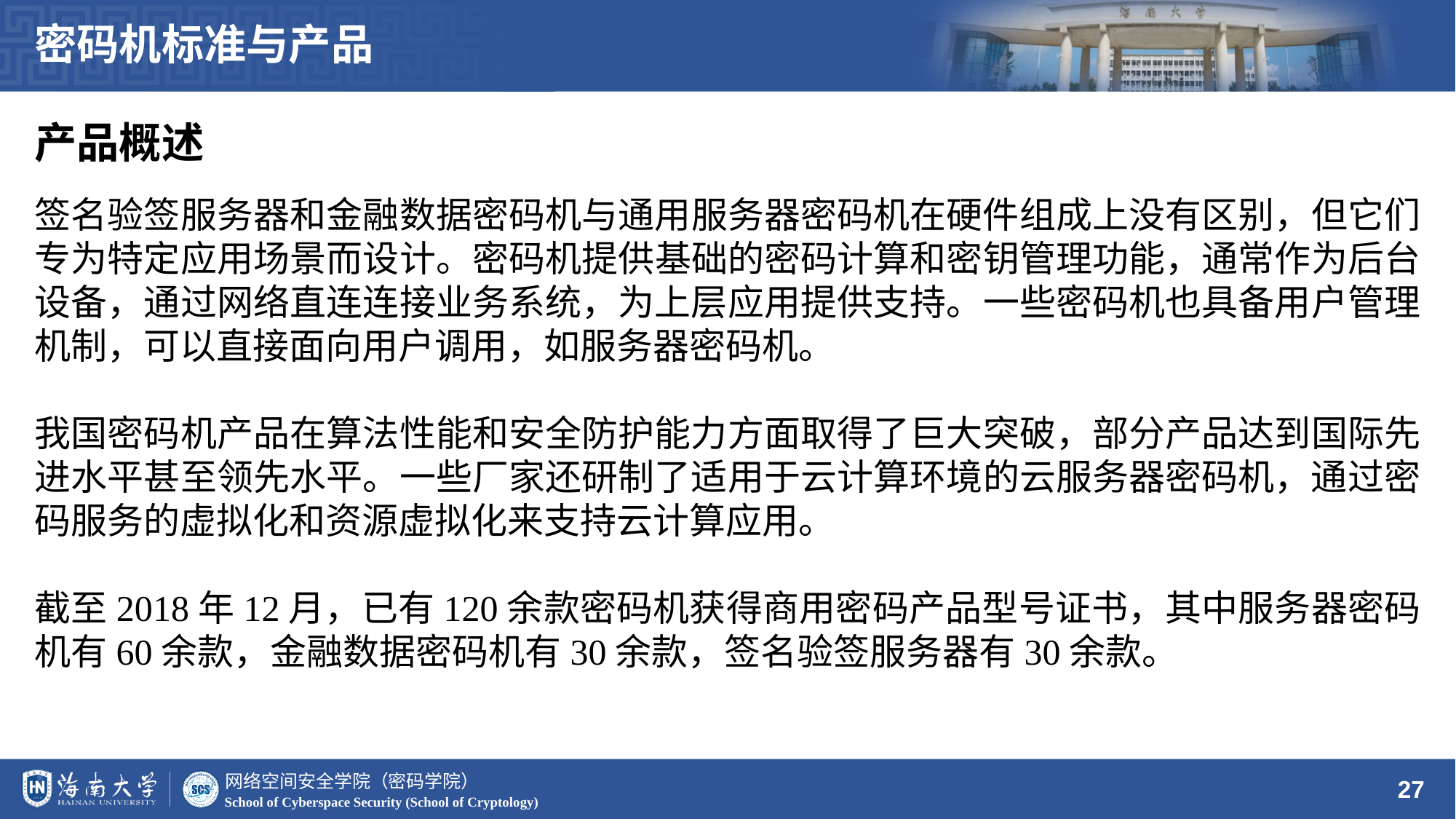

密码机标准与产品
产品概述
签名验签服务器和金融数据密码机与通用服务器密码机在硬件组成上没有区别，但它们专为特定应用场景而设计。密码机提供基础的密码计算和密钥管理功能，通常作为后台设备，通过网络直连连接业务系统，为上层应用提供支持。一些密码机也具备用户管理机制，可以直接面向用户调用，如服务器密码机。

我国密码机产品在算法性能和安全防护能力方面取得了巨大突破，部分产品达到国际先进水平甚至领先水平。一些厂家还研制了适用于云计算环境的云服务器密码机，通过密码服务的虚拟化和资源虚拟化来支持云计算应用。

截至2018年12月，已有120余款密码机获得商用密码产品型号证书，其中服务器密码机有60余款，金融数据密码机有30余款，签名验签服务器有30余款。
27